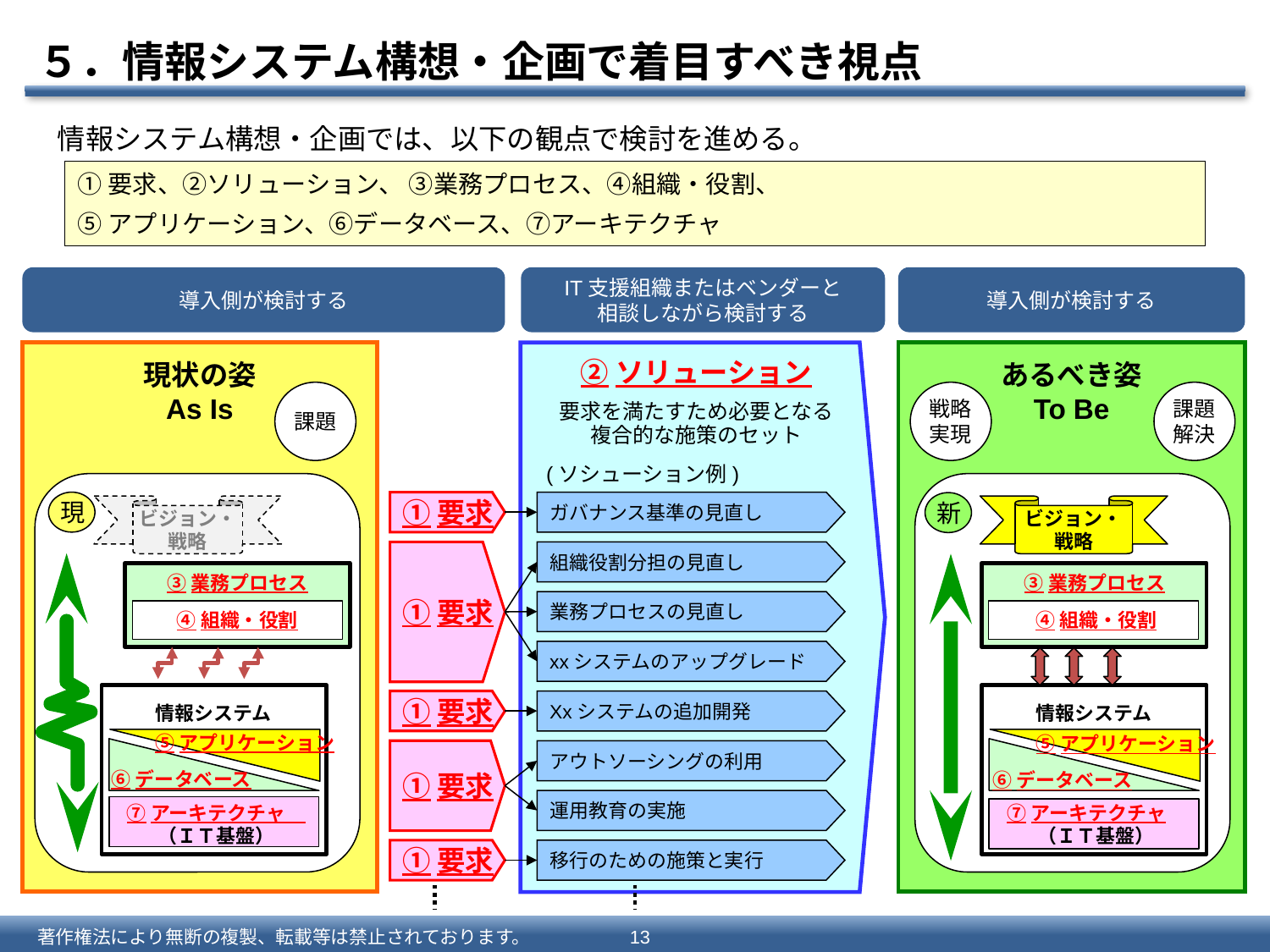

# ５．情報システム構想・企画で着目すべき視点
情報システム構想・企画では、以下の観点で検討を進める。
①要求、②ソリューション、 ③業務プロセス、④組織・役割、
⑤アプリケーション、⑥データベース、⑦アーキテクチャ
導入側が検討する
IT支援組織またはベンダーと
相談しながら検討する
導入側が検討する
現状の姿
As Is

あるべき姿
To Be

②ソリューション
要求を満たすため必要となる
複合的な施策のセット

課題
戦略実現
課題
解決
(ソシューション例)

現
①要求
ガバナンス基準の見直し
新
ビジョン・戦略
ビジョン・戦略
①要求
組織役割分担の見直し

③業務プロセス
③業務プロセス
業務プロセスの見直し

④組織・役割
④組織・役割
xxシステムのアップグレード

①要求
Xxシステムの追加開発
情報システム
情報システム
⑤アプリケーション
⑤アプリケーション

①要求
アウトソーシングの利用
⑥データベース
⑥データベース
運用教育の実施
⑦アーキテクチャ
（ＩＴ基盤）
⑦アーキテクチャ
（ＩＴ基盤）

①要求
移行のための施策と実行